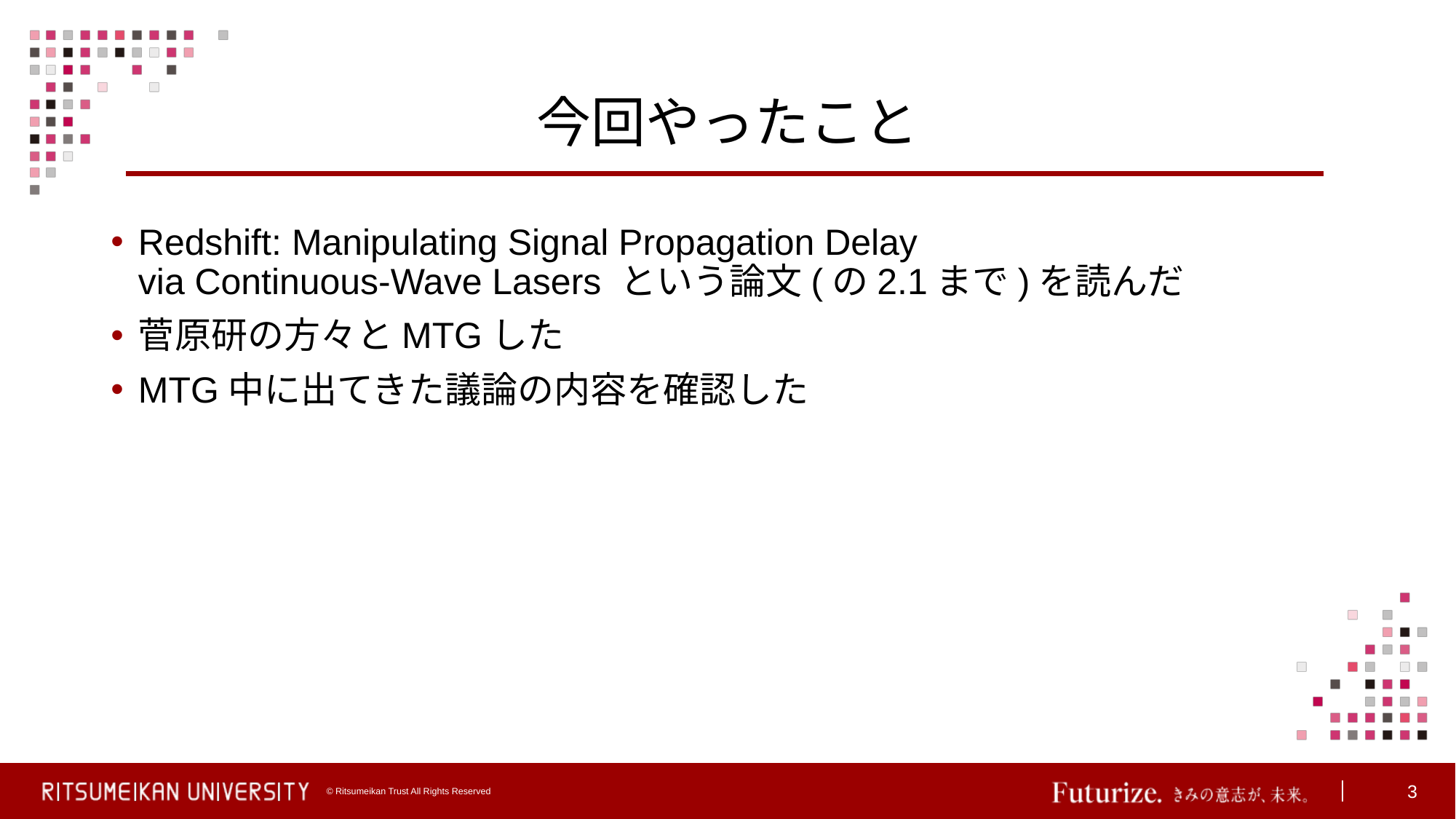

# 今回やったこと
Redshift: Manipulating Signal Propagation Delay
via Continuous-Wave Lasers という論文(の2.1まで)を読んだ
菅原研の方々とMTGした
MTG中に出てきた議論の内容を確認した